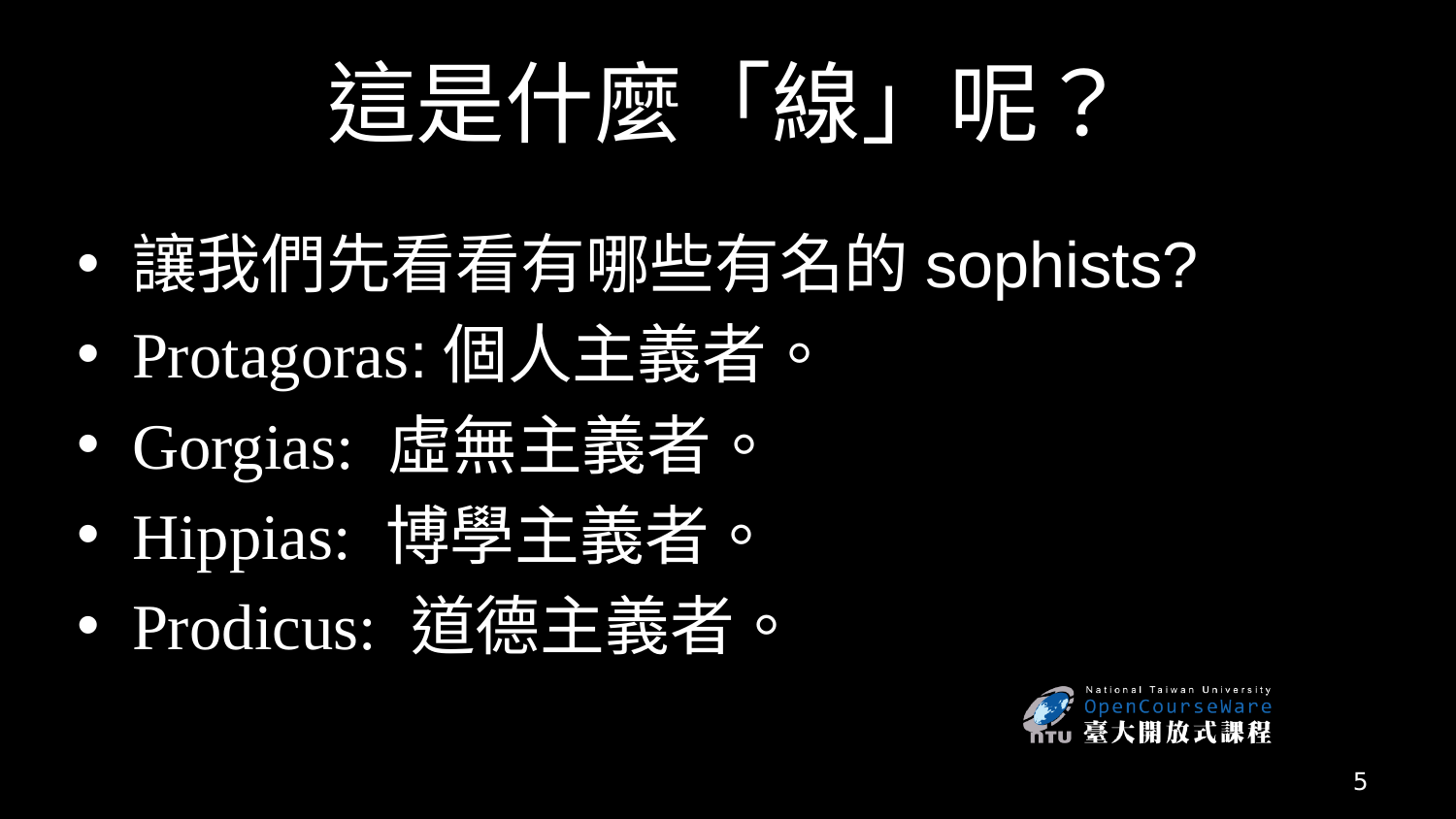

# 這是什麼「線」呢？
讓我們先看看有哪些有名的sophists?
Protagoras:個人主義者。
Gorgias: 虛無主義者。
Hippias: 博學主義者。
Prodicus: 道德主義者。
5